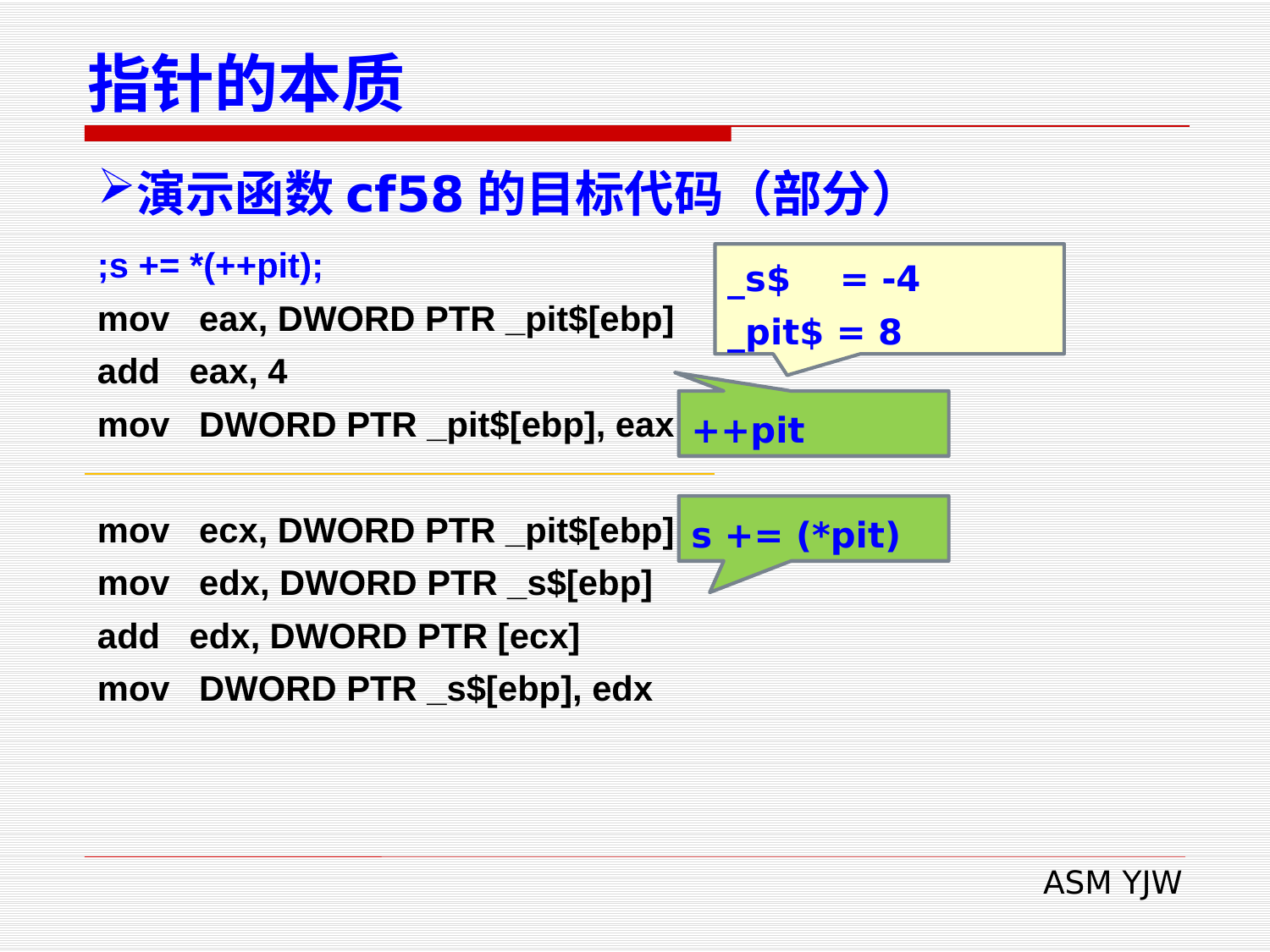

# 指针的本质
演示函数cf58的目标代码（部分）
;s += *(++pit);
mov   eax, DWORD PTR _pit$[ebp]
add   eax, 4
mov   DWORD PTR _pit$[ebp], eax

mov   ecx, DWORD PTR _pit$[ebp]
mov   edx, DWORD PTR _s$[ebp]
add   edx, DWORD PTR [ecx]
mov   DWORD PTR _s$[ebp], edx
_s$    = -4
_pit$ = 8
++pit
s += (*pit)